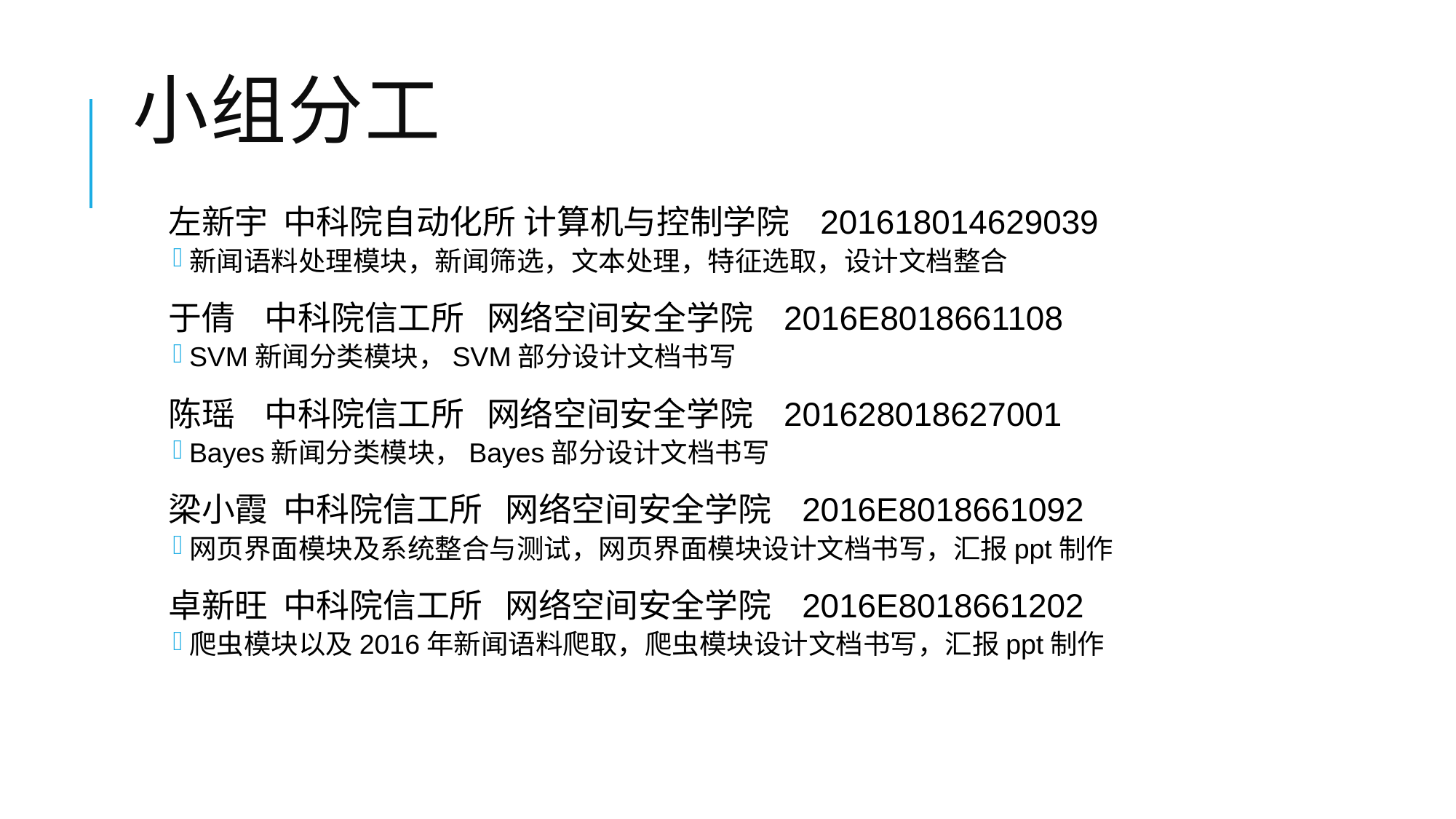

# 小组分工
左新宇  中科院自动化所 计算机与控制学院   201618014629039
新闻语料处理模块，新闻筛选，文本处理，特征选取，设计文档整合
于倩    中科院信工所   网络空间安全学院   2016E8018661108
SVM新闻分类模块，SVM部分设计文档书写
陈瑶    中科院信工所   网络空间安全学院   201628018627001
Bayes新闻分类模块，Bayes部分设计文档书写
梁小霞  中科院信工所   网络空间安全学院   2016E8018661092
网页界面模块及系统整合与测试，网页界面模块设计文档书写，汇报ppt制作
卓新旺  中科院信工所   网络空间安全学院   2016E8018661202
爬虫模块以及2016年新闻语料爬取，爬虫模块设计文档书写，汇报ppt制作